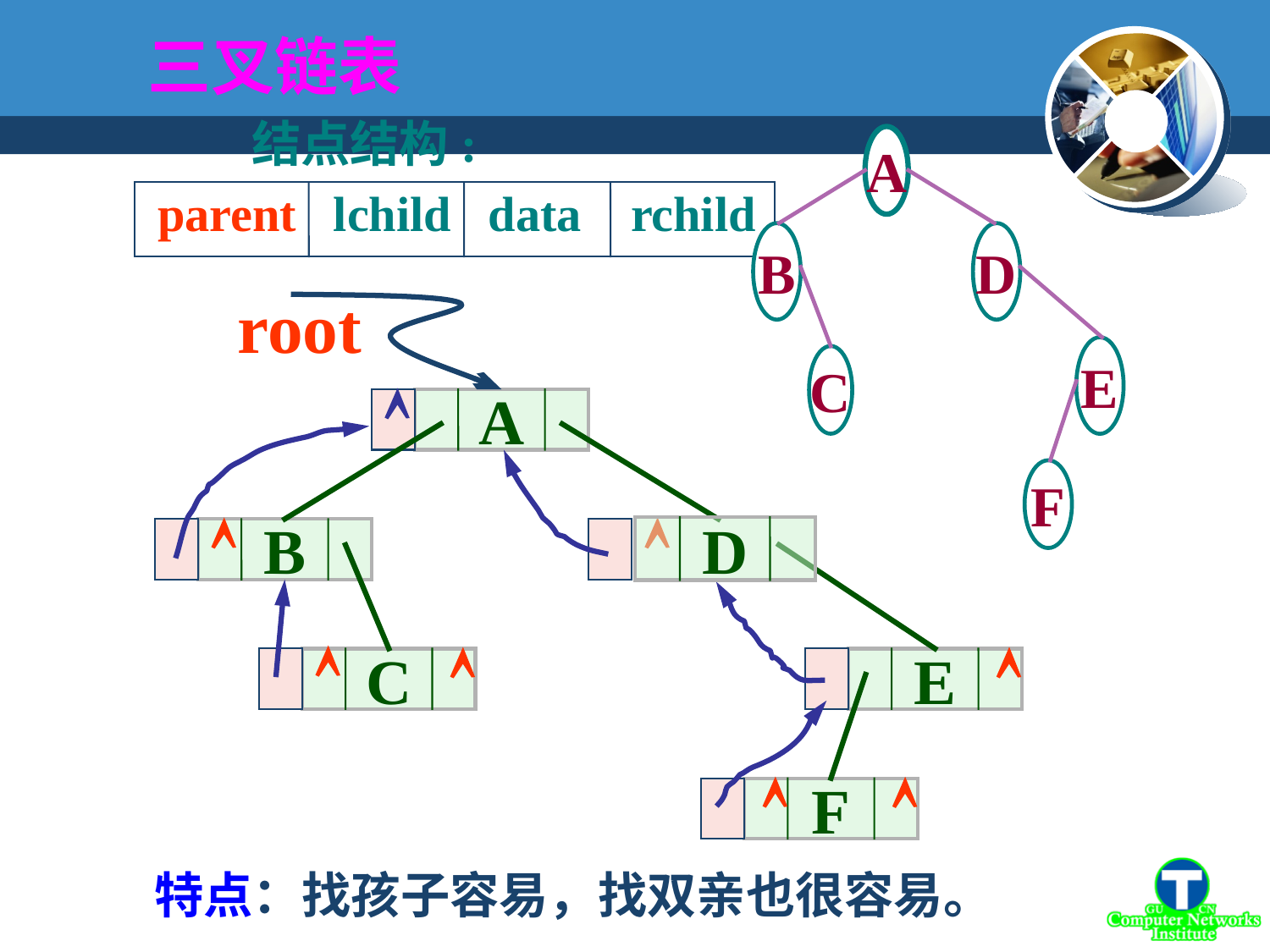

三叉链表
结点结构:
parent   lchild   data    rchild

A

B
D

E
C

F
D

root

∧

A

∧
∧

B

∧
∧
∧

C

E

∧
∧

F

特点：找孩子容易，找双亲也很容易。
42